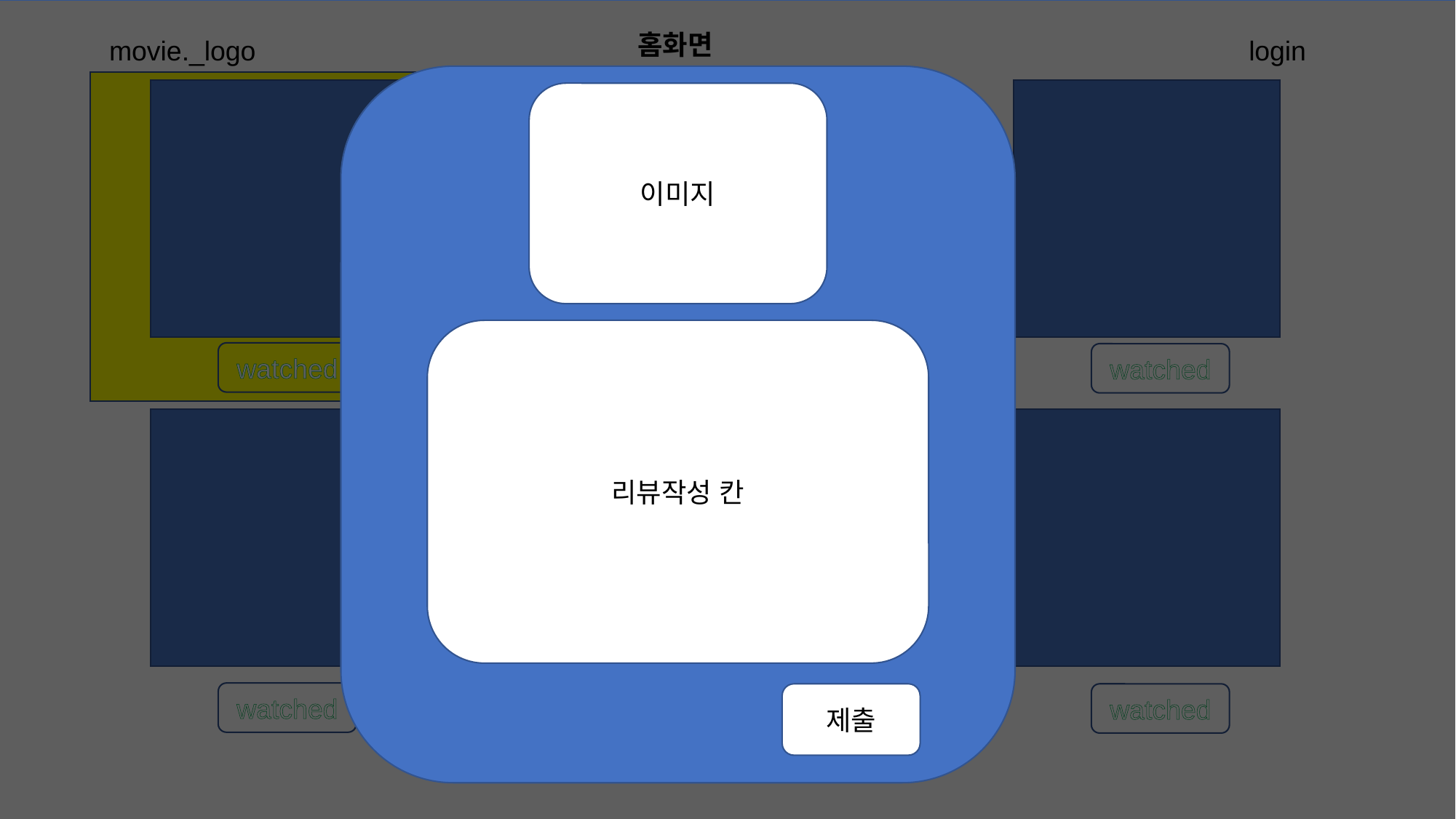

홈화면
movie._logo
login

이미지
리뷰작성 칸
watched
watched
watched

watched
watched
제출
watched